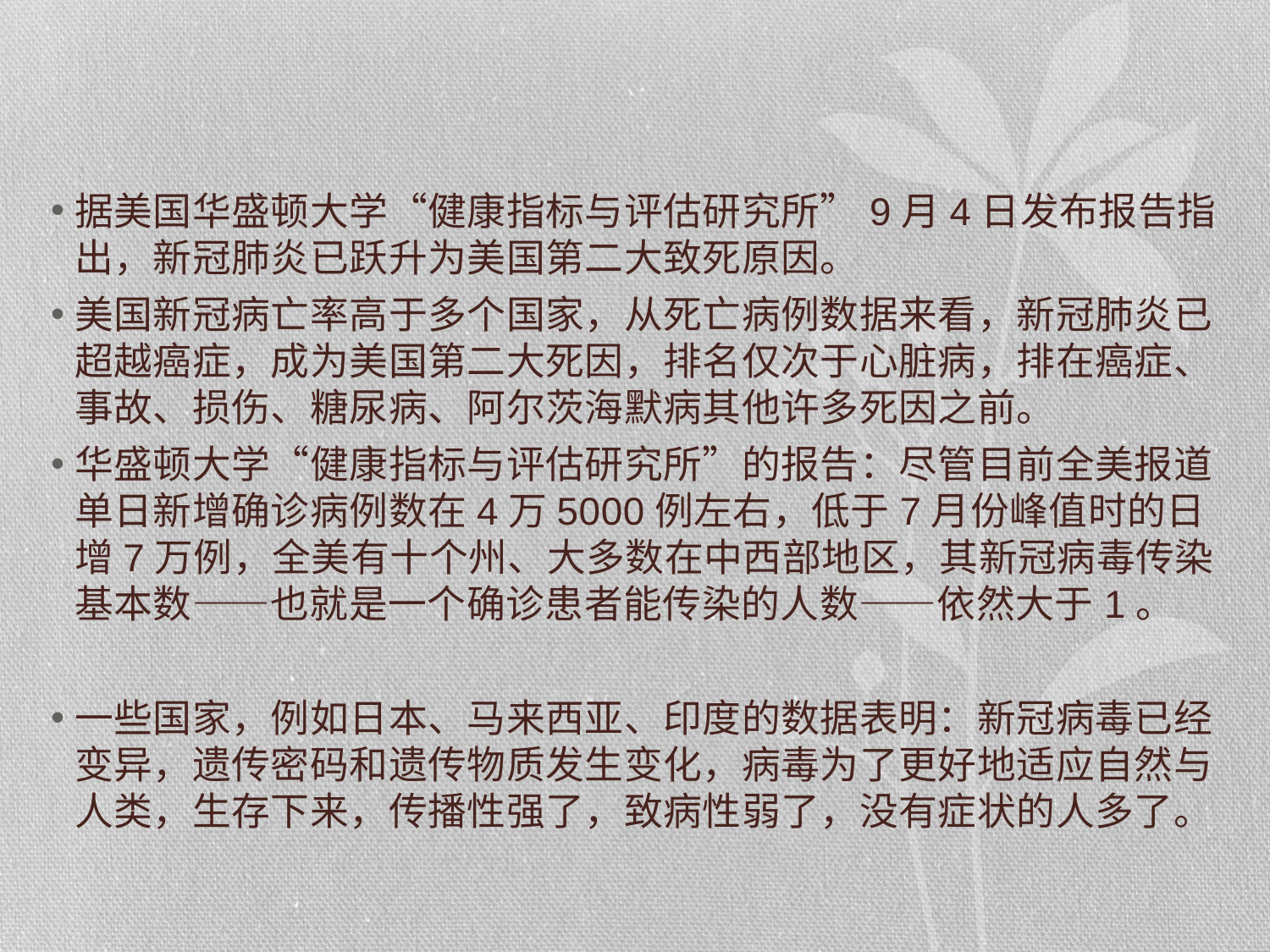

#
据美国华盛顿大学“健康指标与评估研究所”9月4日发布报告指出，新冠肺炎已跃升为美国第二大致死原因。
美国新冠病亡率高于多个国家，从死亡病例数据来看，新冠肺炎已超越癌症，成为美国第二大死因，排名仅次于心脏病，排在癌症、事故、损伤、糖尿病、阿尔茨海默病其他许多死因之前。
华盛顿大学“健康指标与评估研究所”的报告：尽管目前全美报道单日新增确诊病例数在4万5000例左右，低于7月份峰值时的日增7万例，全美有十个州、大多数在中西部地区，其新冠病毒传染基本数——也就是一个确诊患者能传染的人数——依然大于1。

一些国家，例如日本、马来西亚、印度的数据表明：新冠病毒已经变异，遗传密码和遗传物质发生变化，病毒为了更好地适应自然与人类，生存下来，传播性强了，致病性弱了，没有症状的人多了。